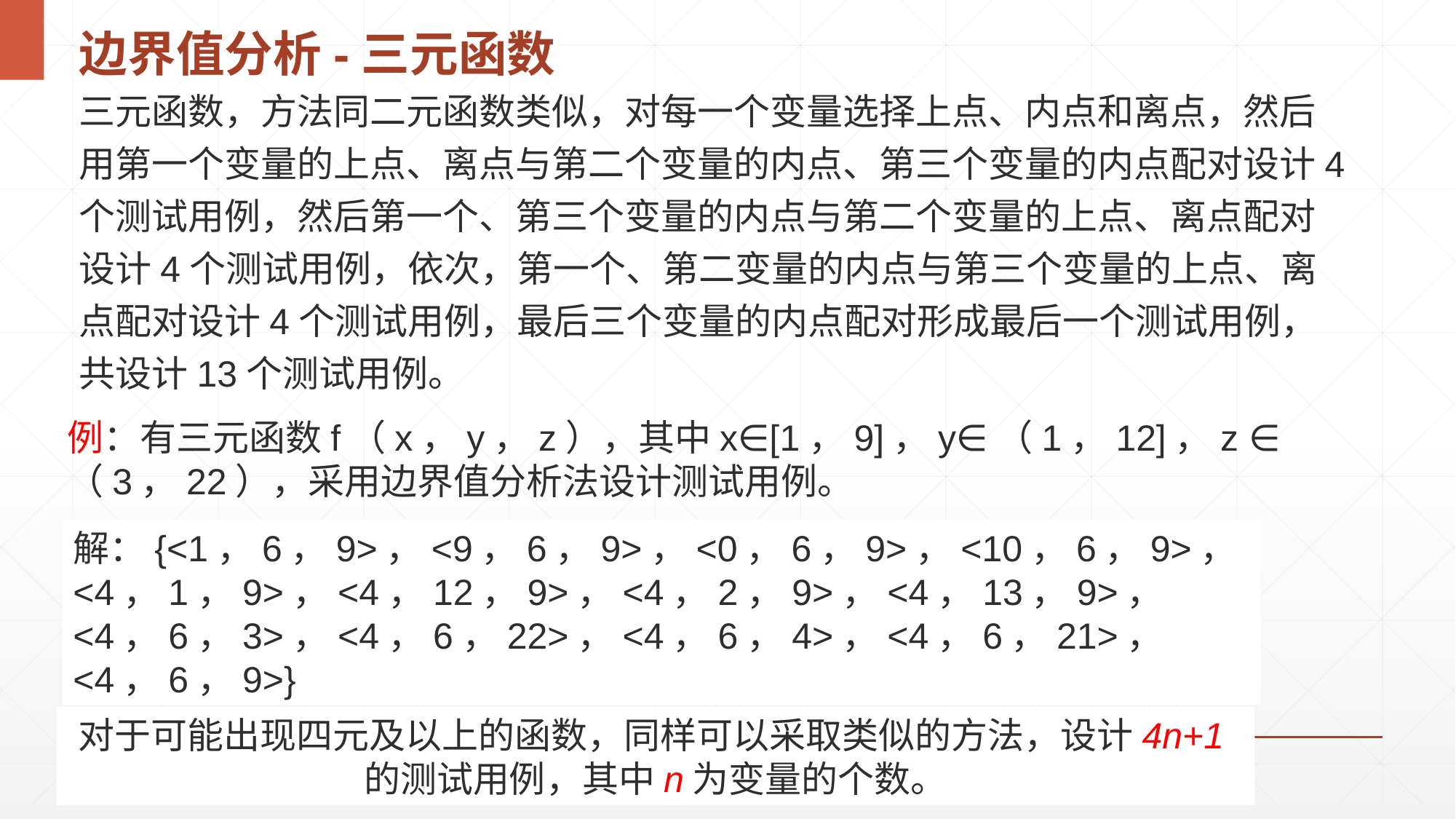

# 边界值分析-三元函数
三元函数，方法同二元函数类似，对每一个变量选择上点、内点和离点，然后用第一个变量的上点、离点与第二个变量的内点、第三个变量的内点配对设计4个测试用例，然后第一个、第三个变量的内点与第二个变量的上点、离点配对设计4个测试用例，依次，第一个、第二变量的内点与第三个变量的上点、离点配对设计4个测试用例，最后三个变量的内点配对形成最后一个测试用例，共设计13个测试用例。
例：有三元函数f（x，y，z），其中x∈[1，9]，y∈（1，12]，z ∈（3，22），采用边界值分析法设计测试用例。
解：{<1，6，9>，<9，6，9>，<0，6，9>，<10，6，9>，
<4，1，9>，<4，12，9>，<4，2，9>，<4，13，9>，
<4，6，3>，<4，6，22>，<4，6，4>，<4，6，21>，
<4，6，9>}
对于可能出现四元及以上的函数，同样可以采取类似的方法，设计4n+1的测试用例，其中n为变量的个数。